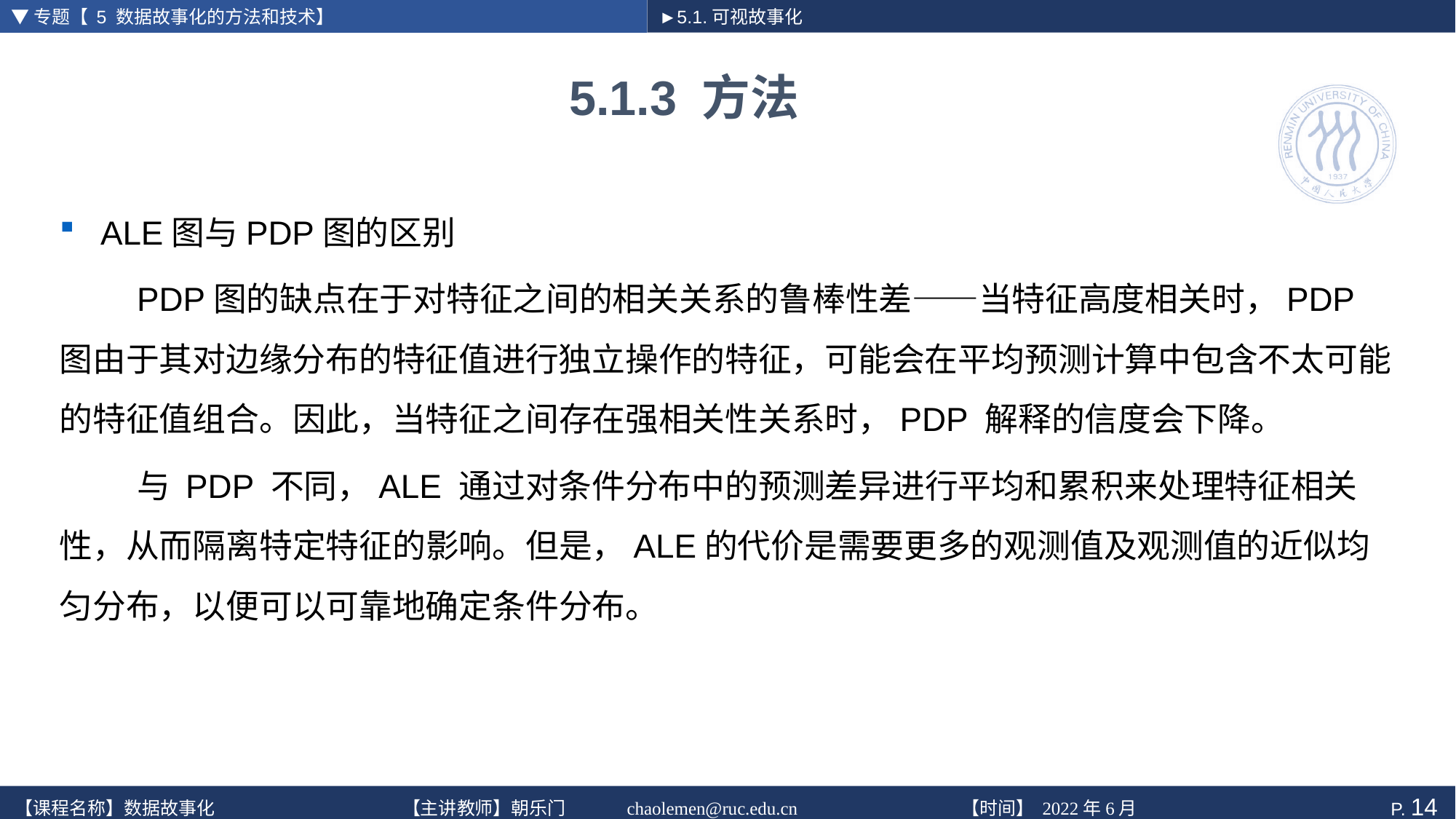

▼专题【 5 数据故事化的方法和技术】
►5.1.可视故事化
# 5.1.3 方法
ALE图与PDP图的区别
PDP图的缺点在于对特征之间的相关关系的鲁棒性差——当特征高度相关时，PDP 图由于其对边缘分布的特征值进行独立操作的特征，可能会在平均预测计算中包含不太可能的特征值组合。因此，当特征之间存在强相关性关系时，PDP 解释的信度会下降。
与 PDP 不同，ALE 通过对条件分布中的预测差异进行平均和累积来处理特征相关性，从而隔离特定特征的影响。但是，ALE的代价是需要更多的观测值及观测值的近似均匀分布，以便可以可靠地确定条件分布。